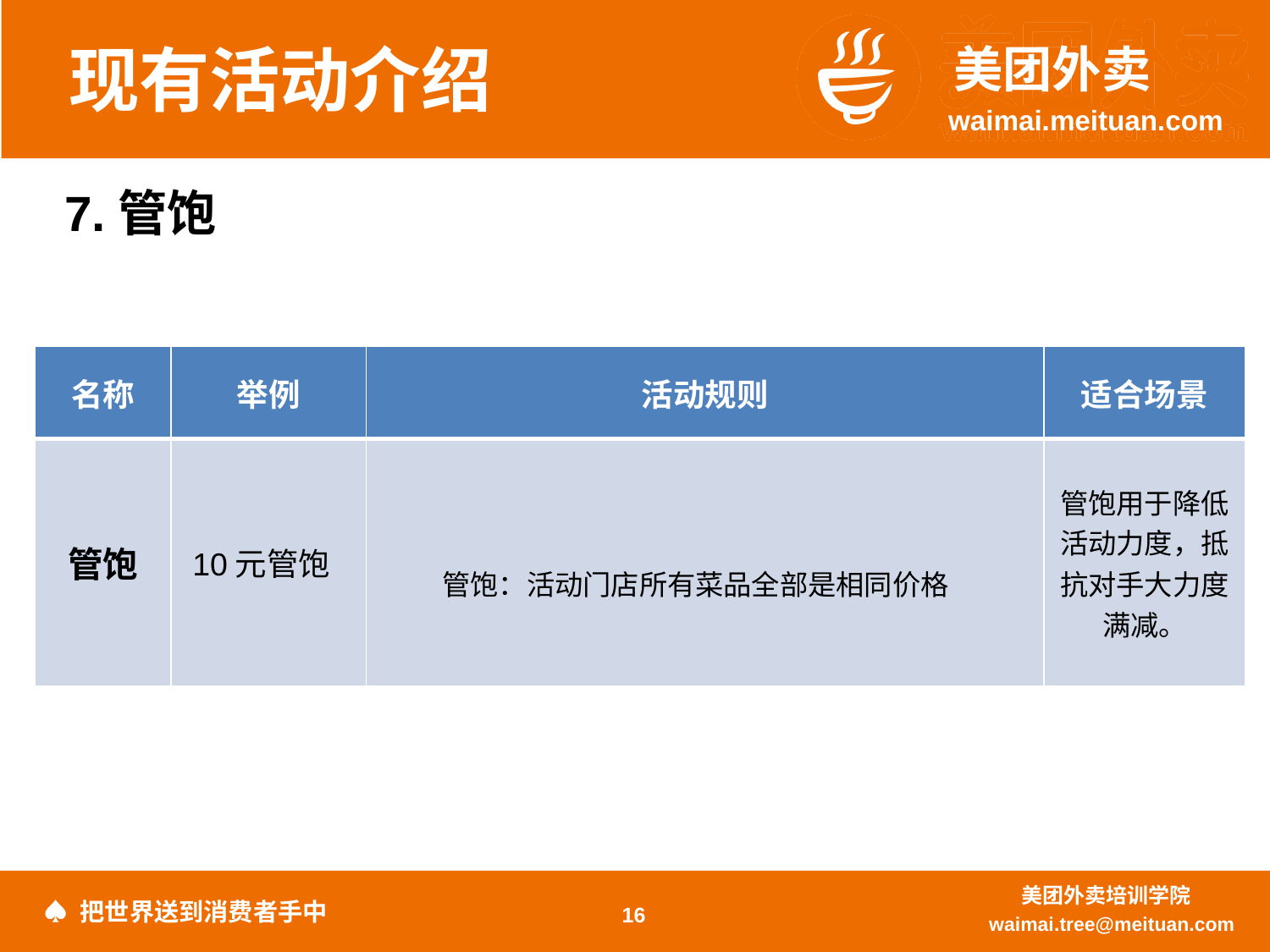

现有活动介绍
7.管饱
| 名称 | 举例 | 活动规则 | 适合场景 |
| --- | --- | --- | --- |
| 管饱 | 10元管饱 | 管饱：活动门店所有菜品全部是相同价格 | 管饱用于降低活动力度，抵抗对手大力度满减。 |